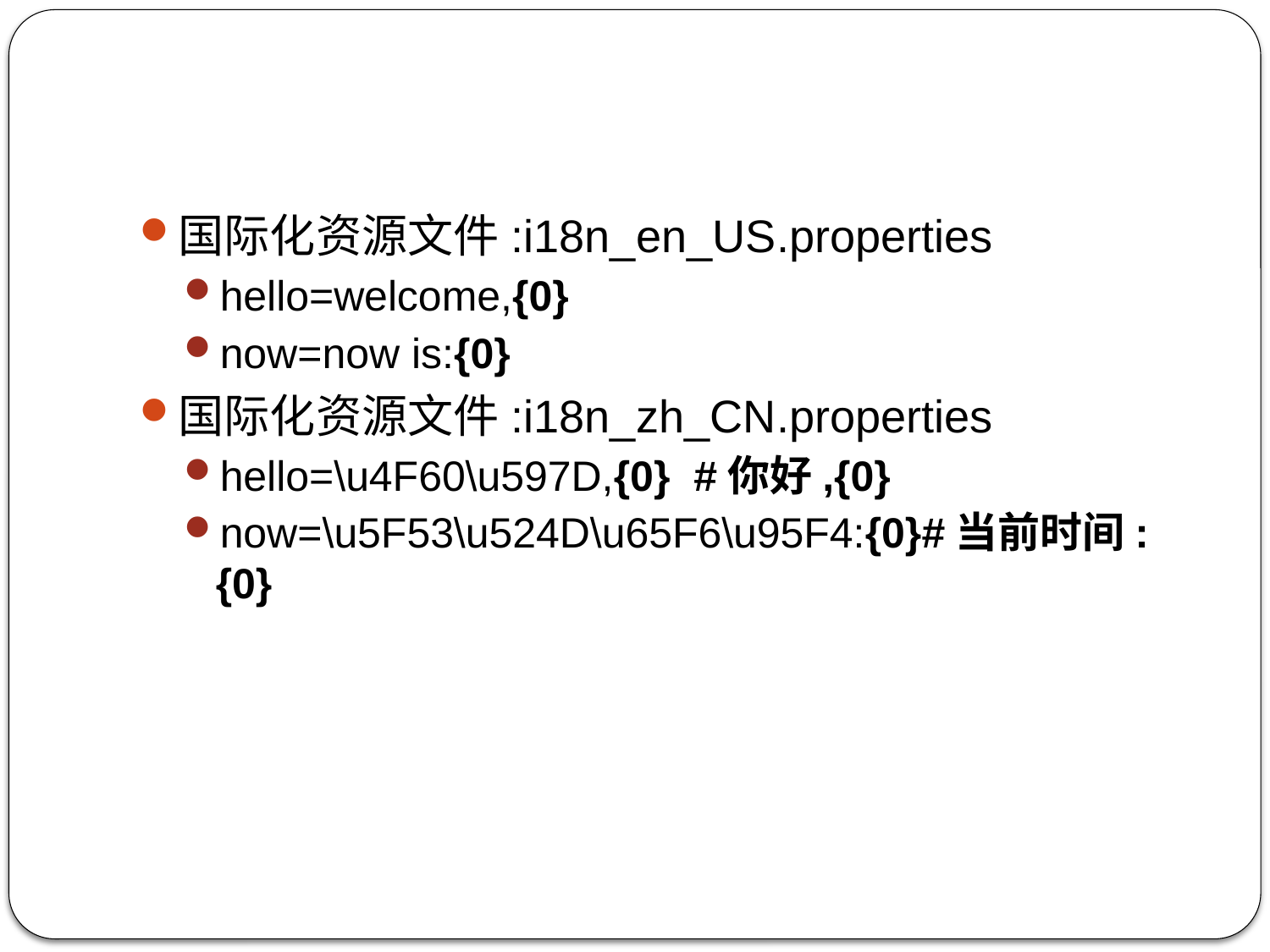

#
国际化资源文件:i18n_en_US.properties
hello=welcome,{0}
now=now is:{0}
国际化资源文件:i18n_zh_CN.properties
hello=\u4F60\u597D,{0}  #你好,{0}
now=\u5F53\u524D\u65F6\u95F4:{0}#当前时间:{0}